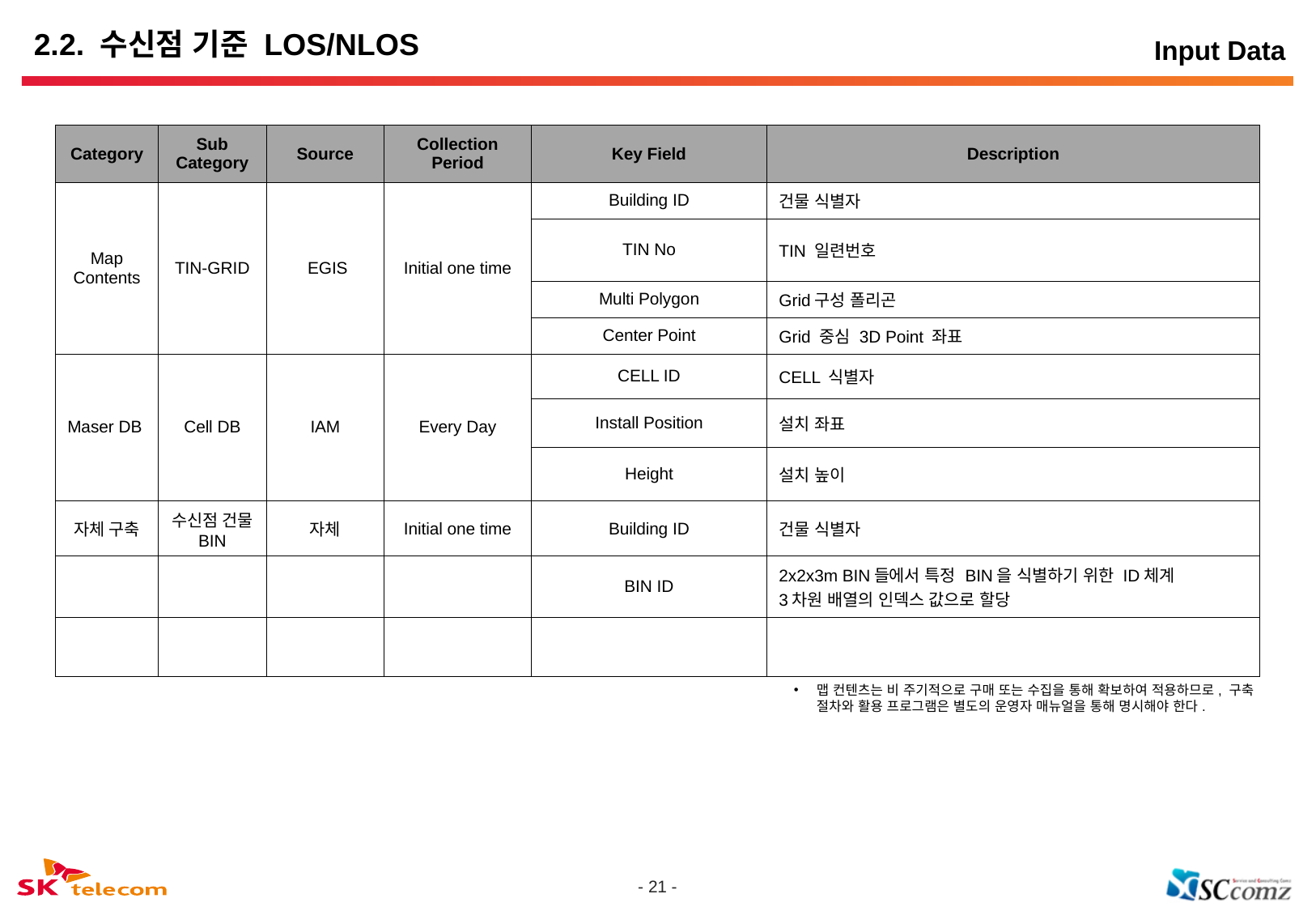

# 2.2. 수신점 기준 LOS/NLOS
Input Data
| Category | Sub Category | Source | Collection Period | Key Field | Description |
| --- | --- | --- | --- | --- | --- |
| Map Contents | TIN-GRID | EGIS | Initial one time | Building ID | 건물 식별자 |
|  |  |  |  | TIN No | TIN 일련번호 |
|  |  |  |  | Multi Polygon | Grid구성 폴리곤 |
|  |  |  |  | Center Point | Grid 중심 3D Point 좌표 |
| Maser DB | Cell DB | IAM | Every Day | CELL ID | CELL 식별자 |
|  |  |  |  | Install Position | 설치 좌표 |
|  |  |  |  | Height | 설치 높이 |
| 자체 구축 | 수신점 건물 BIN | 자체 | Initial one time | Building ID | 건물 식별자 |
|  |  |  |  | BIN ID | 2x2x3m BIN들에서 특정 BIN을 식별하기 위한 ID체계 3차원 배열의 인덱스 값으로 할당 |
|  |  |  |  |  |  |
맵 컨텐츠는 비 주기적으로 구매 또는 수집을 통해 확보하여 적용하므로, 구축 절차와 활용 프로그램은 별도의 운영자 매뉴얼을 통해 명시해야 한다.